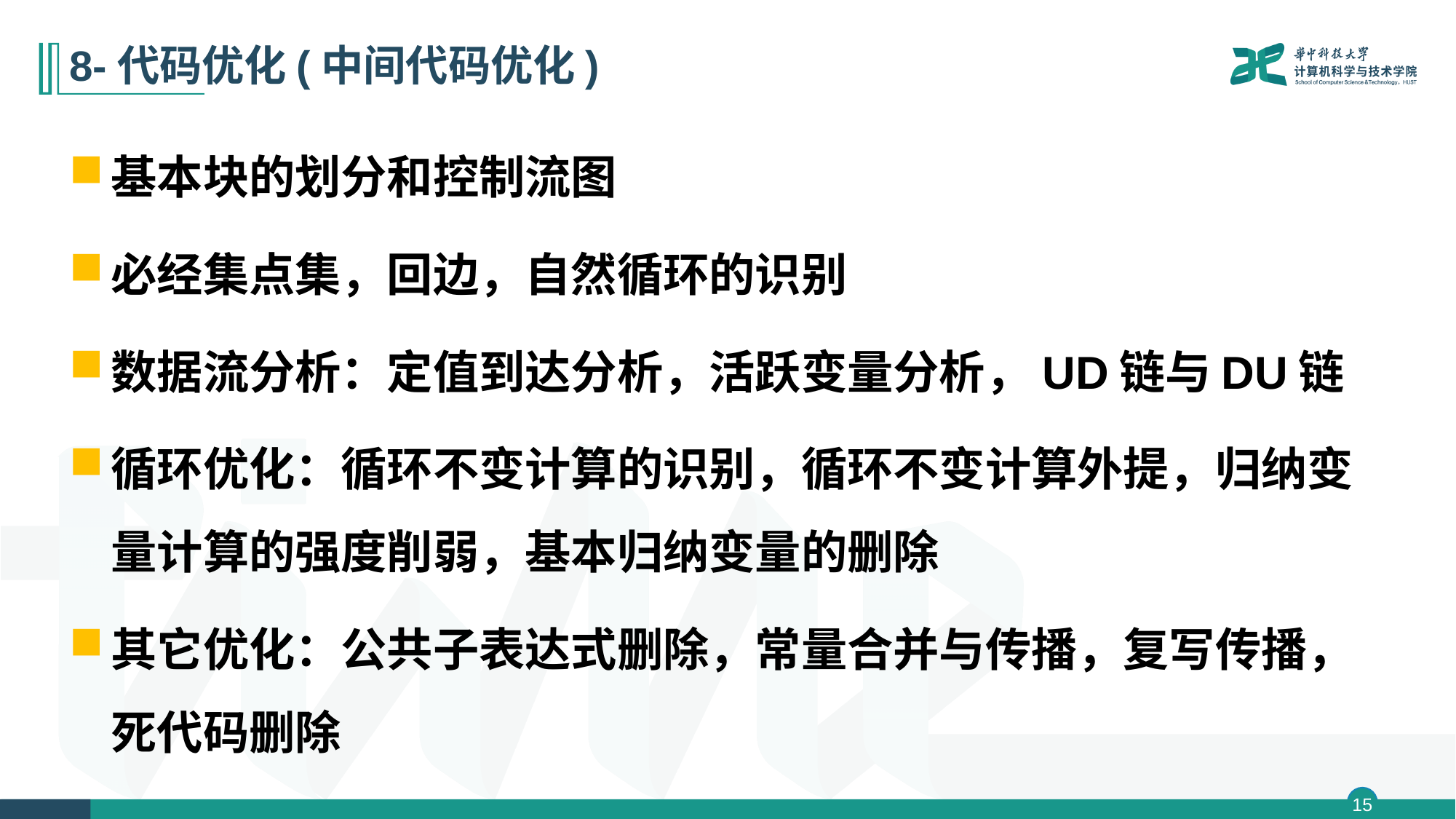

# 8-代码优化(中间代码优化)
基本块的划分和控制流图
必经集点集，回边，自然循环的识别
数据流分析：定值到达分析，活跃变量分析，UD链与DU链
循环优化：循环不变计算的识别，循环不变计算外提，归纳变量计算的强度削弱，基本归纳变量的删除
其它优化：公共子表达式删除，常量合并与传播，复写传播，死代码删除